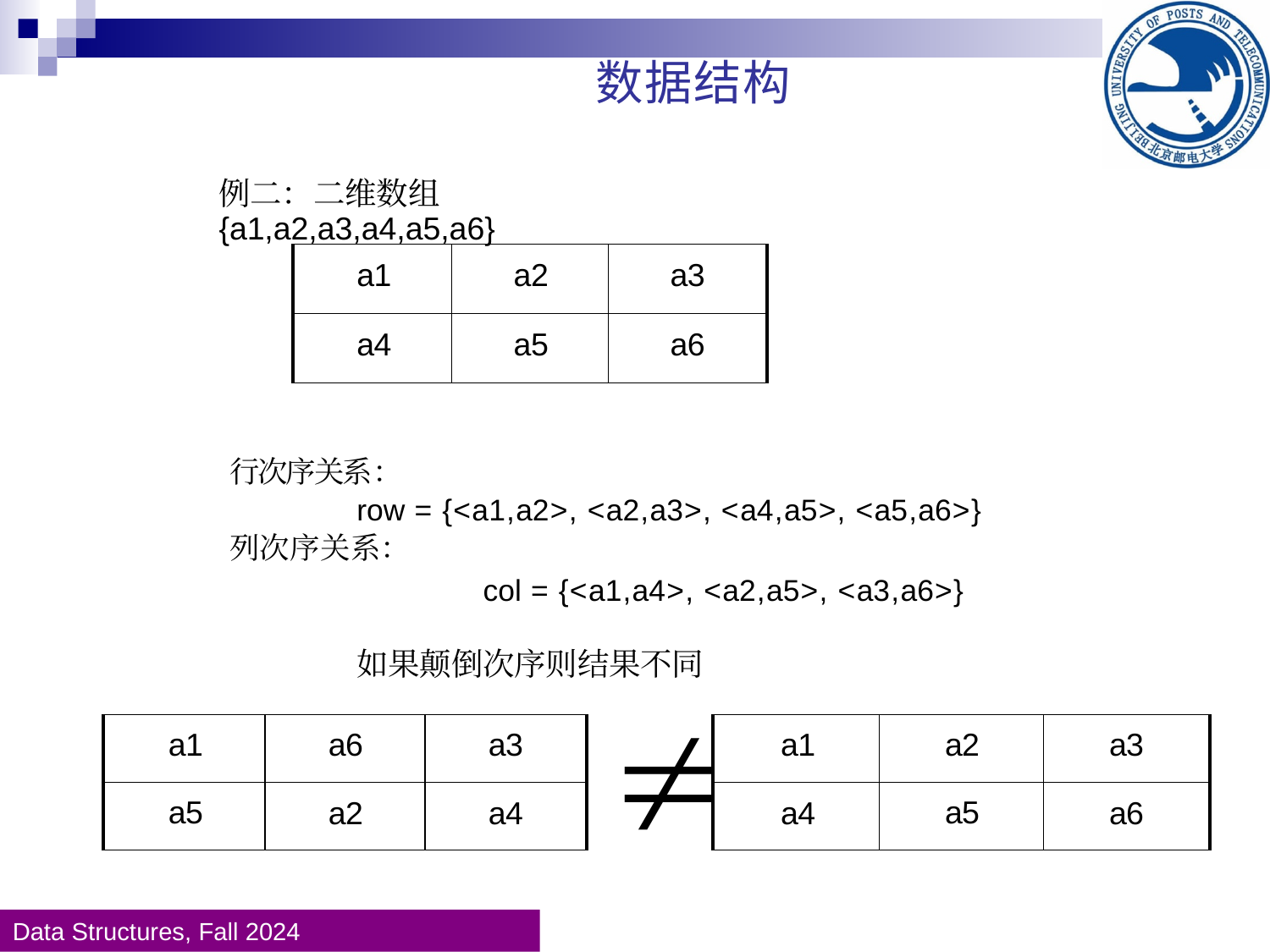

数据结构

例二：二维数组{a1,a2,a3,a4,a5,a6}
| a1 | a2 | a3 |
| --- | --- | --- |
| a4 | a5 | a6 |

行次序关系：
row = {<a1,a2>, <a2,a3>, <a4,a5>, <a5,a6>} 列次序关系：
col = {<a1,a4>, <a2,a5>, <a3,a6>}

如果颠倒次序则结果不同
| a1 | a6 | a3 |
| --- | --- | --- |
| a5 | a2 | a4 |
| a1 | a2 | a3 |
| --- | --- | --- |
| a4 | a5 | a6 |

≠